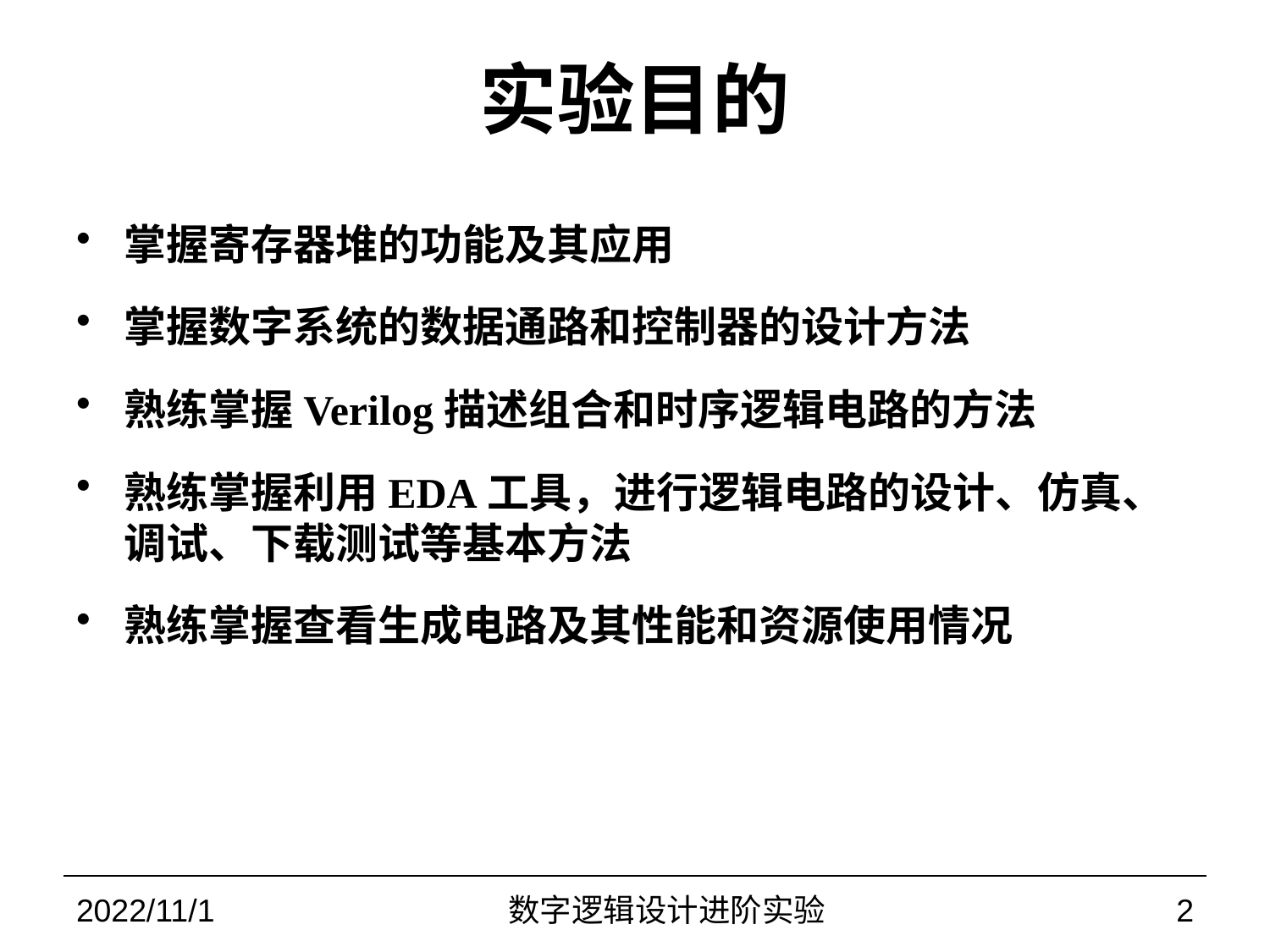

# 实验目的
掌握寄存器堆的功能及其应用
掌握数字系统的数据通路和控制器的设计方法
熟练掌握Verilog描述组合和时序逻辑电路的方法
熟练掌握利用EDA工具，进行逻辑电路的设计、仿真、调试、下载测试等基本方法
熟练掌握查看生成电路及其性能和资源使用情况

2022/11/1
数字逻辑设计进阶实验
2